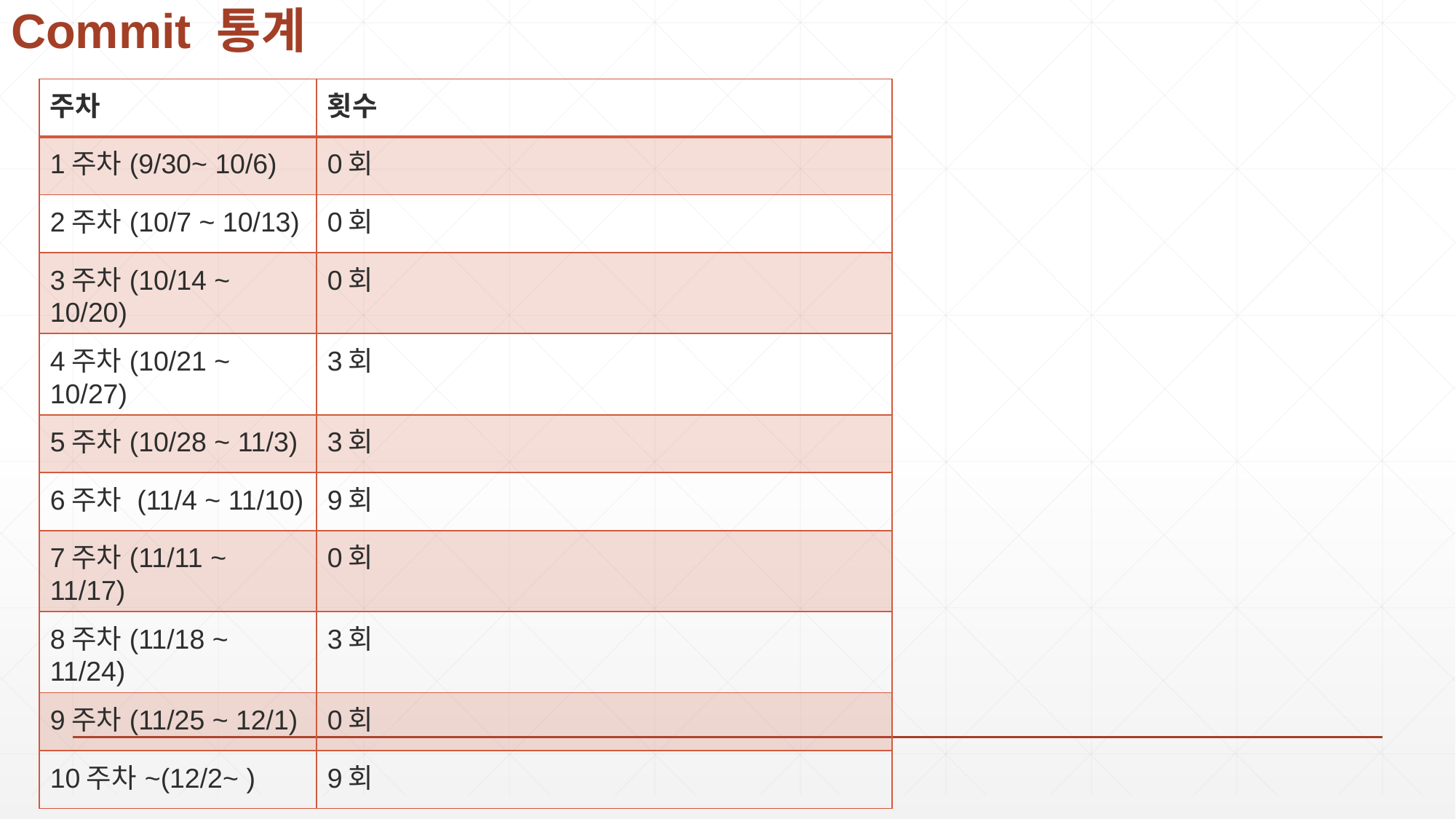

# Commit 통계
| 주차 | 횟수 |
| --- | --- |
| 1주차(9/30~ 10/6) | 0회 |
| 2주차(10/7 ~ 10/13) | 0회 |
| 3주차(10/14 ~ 10/20) | 0회 |
| 4주차(10/21 ~ 10/27) | 3회 |
| 5주차(10/28 ~ 11/3) | 3회 |
| 6주차 (11/4 ~ 11/10) | 9회 |
| 7주차(11/11 ~ 11/17) | 0회 |
| 8주차(11/18 ~ 11/24) | 3회 |
| 9주차(11/25 ~ 12/1) | 0회 |
| 10주차~(12/2~ ) | 9회 |